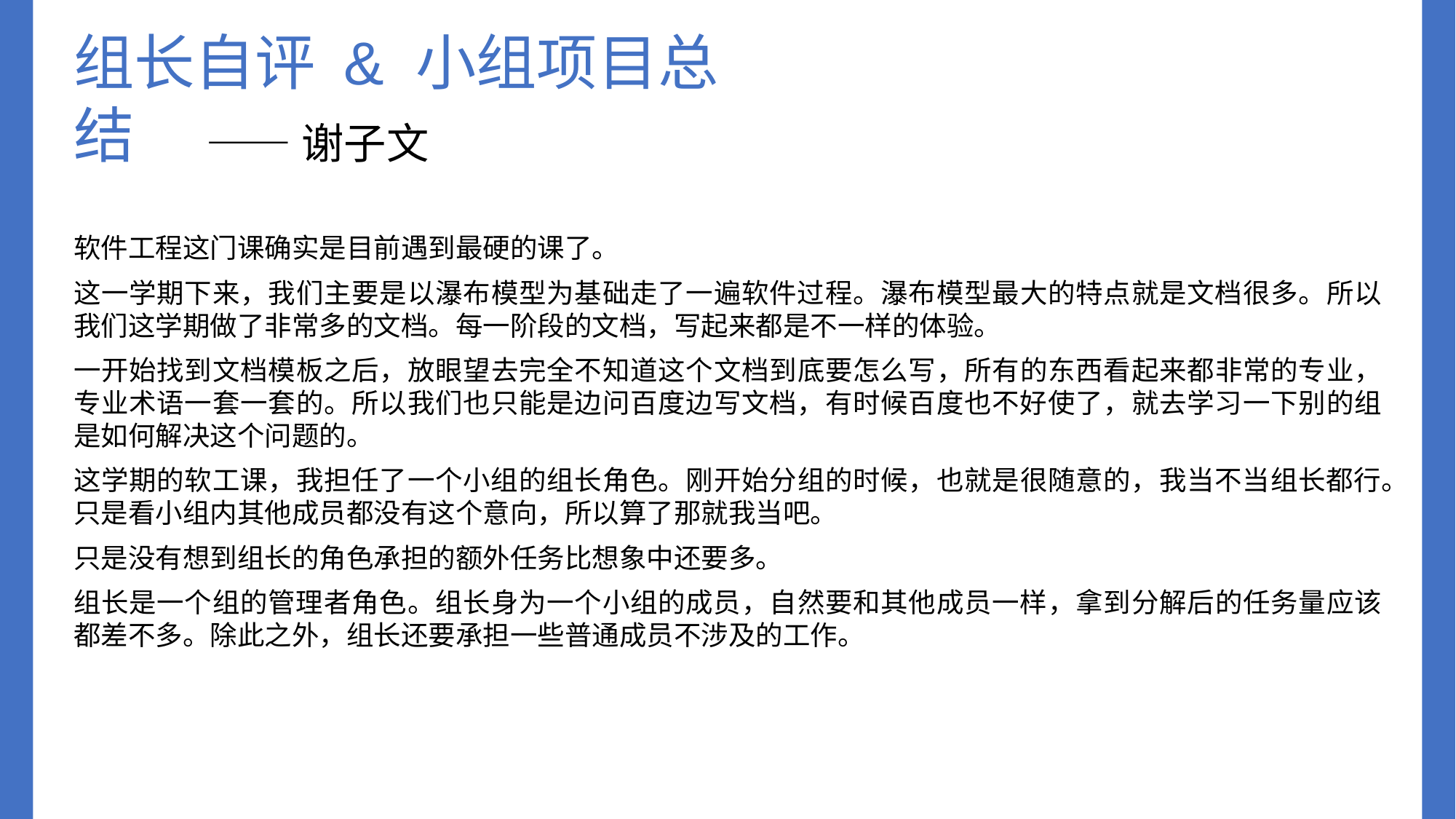

组长自评 & 小组项目总结
——谢子文
软件工程这门课确实是目前遇到最硬的课了。
这一学期下来，我们主要是以瀑布模型为基础走了一遍软件过程。瀑布模型最大的特点就是文档很多。所以我们这学期做了非常多的文档。每一阶段的文档，写起来都是不一样的体验。
一开始找到文档模板之后，放眼望去完全不知道这个文档到底要怎么写，所有的东西看起来都非常的专业，专业术语一套一套的。所以我们也只能是边问百度边写文档，有时候百度也不好使了，就去学习一下别的组是如何解决这个问题的。
这学期的软工课，我担任了一个小组的组长角色。刚开始分组的时候，也就是很随意的，我当不当组长都行。只是看小组内其他成员都没有这个意向，所以算了那就我当吧。
只是没有想到组长的角色承担的额外任务比想象中还要多。
组长是一个组的管理者角色。组长身为一个小组的成员，自然要和其他成员一样，拿到分解后的任务量应该都差不多。除此之外，组长还要承担一些普通成员不涉及的工作。